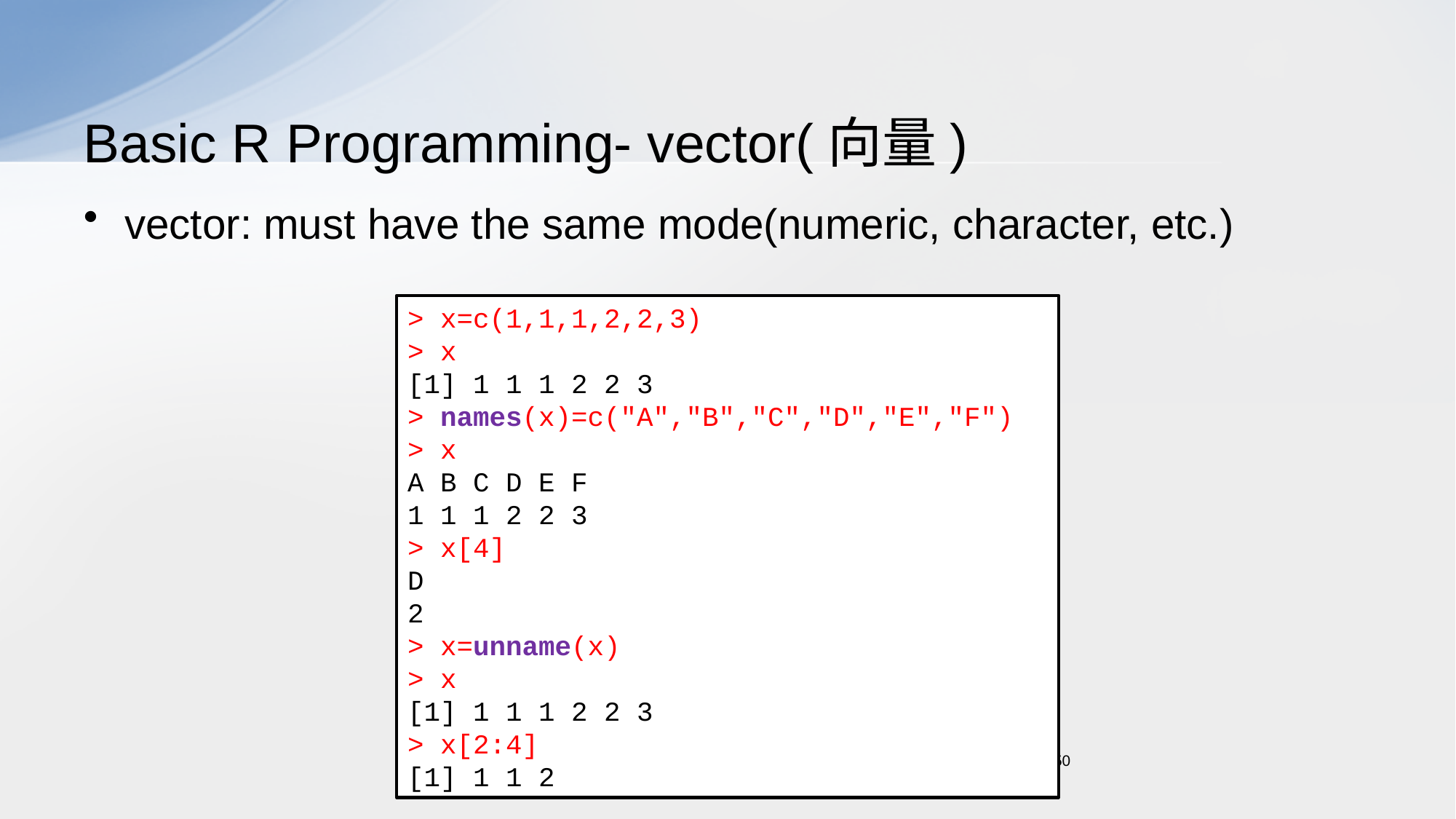

# Basic R Programming- vector(向量)
vector: must have the same mode(numeric, character, etc.)

> x=c(1,1,1,2,2,3)
> x
[1] 1 1 1 2 2 3
> names(x)=c("A","B","C","D","E","F")
> x
A B C D E F
1 1 1 2 2 3
> x[4]
D
2
> x=unname(x)
> x
[1] 1 1 1 2 2 3
> x[2:4]
[1] 1 1 2
50